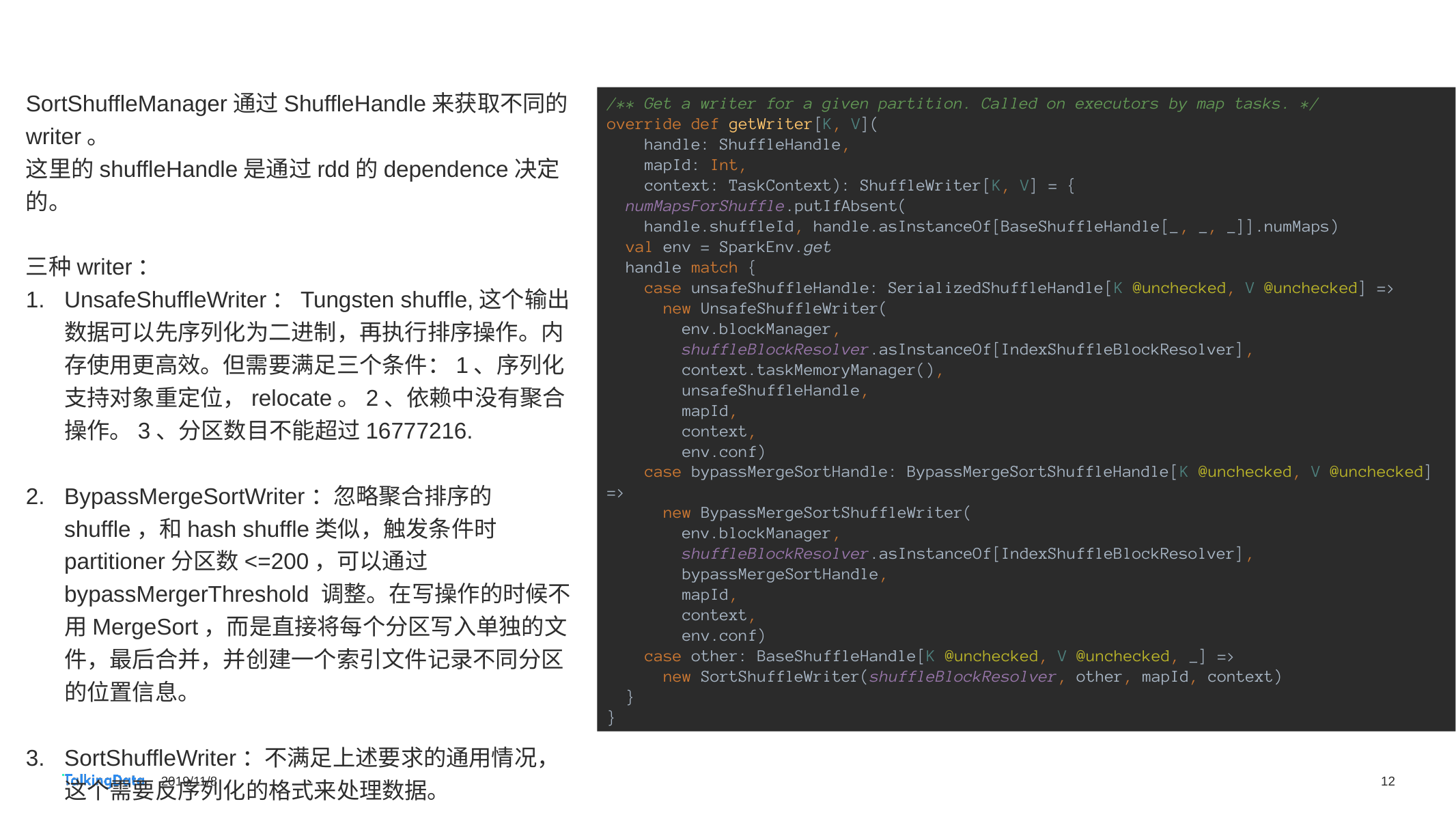

SortShuffleManager通过ShuffleHandle来获取不同的writer。
这里的shuffleHandle是通过rdd的dependence决定的。

三种writer：
UnsafeShuffleWriter：Tungsten shuffle,这个输出数据可以先序列化为二进制，再执行排序操作。内存使用更高效。但需要满足三个条件：1、序列化支持对象重定位，relocate。2、依赖中没有聚合操作。3、分区数目不能超过16777216.

BypassMergeSortWriter：忽略聚合排序的shuffle，和hash shuffle类似，触发条件时partitioner分区数<=200，可以通过bypassMergerThreshold 调整。在写操作的时候不用MergeSort，而是直接将每个分区写入单独的文件，最后合并，并创建一个索引文件记录不同分区的位置信息。

SortShuffleWriter：不满足上述要求的通用情况，这个需要反序列化的格式来处理数据。

/** Get a writer for a given partition. Called on executors by map tasks. */
override def getWriter[K, V](
    handle: ShuffleHandle,
    mapId: Int,
    context: TaskContext): ShuffleWriter[K, V] = {
  numMapsForShuffle.putIfAbsent(
    handle.shuffleId, handle.asInstanceOf[BaseShuffleHandle[_, _, _]].numMaps)
  val env = SparkEnv.get
  handle match {
    case unsafeShuffleHandle: SerializedShuffleHandle[K @unchecked, V @unchecked] =>
      new UnsafeShuffleWriter(
        env.blockManager,
        shuffleBlockResolver.asInstanceOf[IndexShuffleBlockResolver],
        context.taskMemoryManager(),
        unsafeShuffleHandle,
        mapId,
        context,
        env.conf)
    case bypassMergeSortHandle: BypassMergeSortShuffleHandle[K @unchecked, V @unchecked] =>
      new BypassMergeSortShuffleWriter(
        env.blockManager,
        shuffleBlockResolver.asInstanceOf[IndexShuffleBlockResolver],
        bypassMergeSortHandle,
        mapId,
        context,
        env.conf)
    case other: BaseShuffleHandle[K @unchecked, V @unchecked, _] =>
      new SortShuffleWriter(shuffleBlockResolver, other, mapId, context)
  }
}